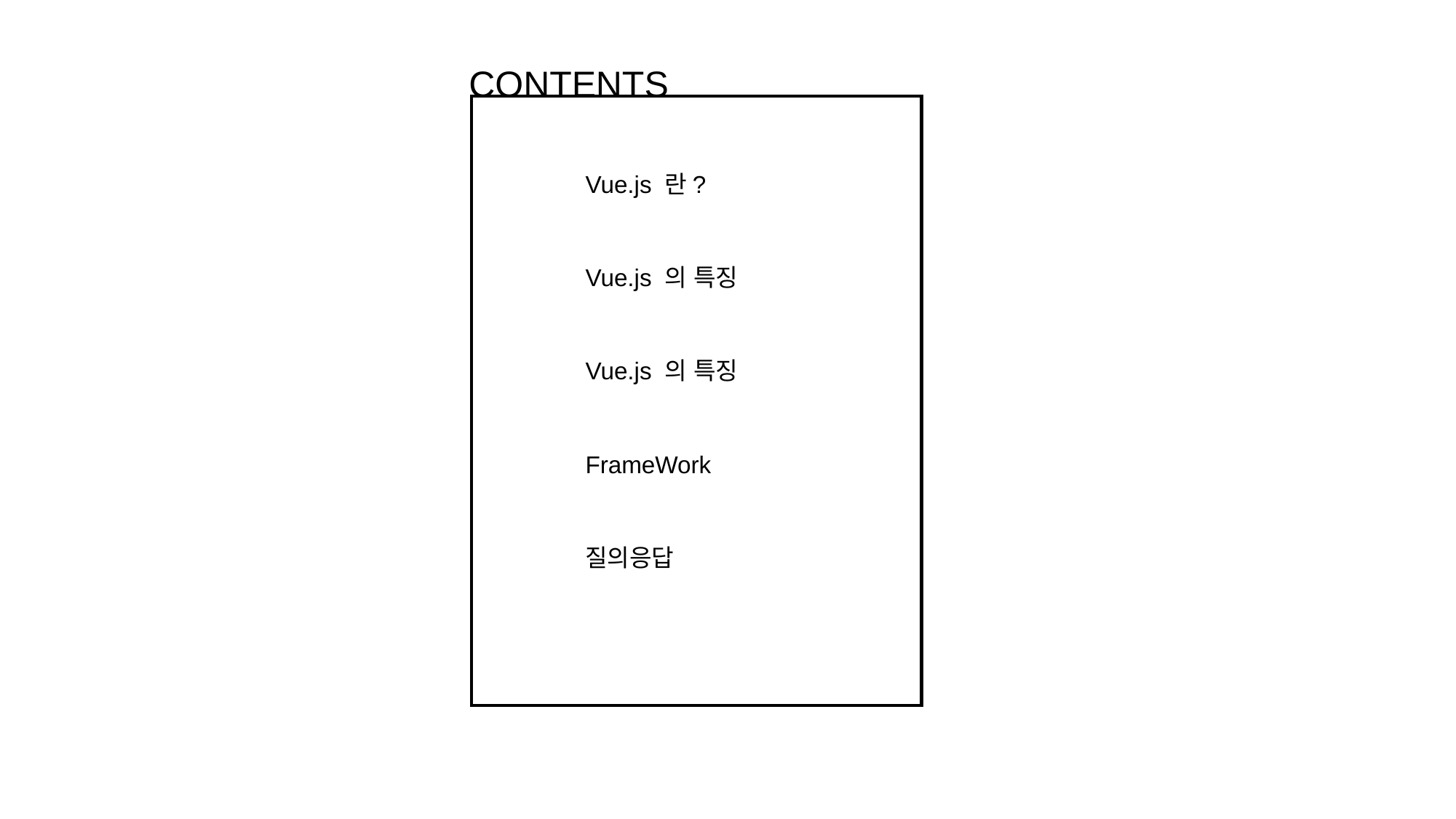

CONTENTS

Vue.js 란?
Vue.js 의 특징
Vue.js 의 특징
FrameWork
질의응답